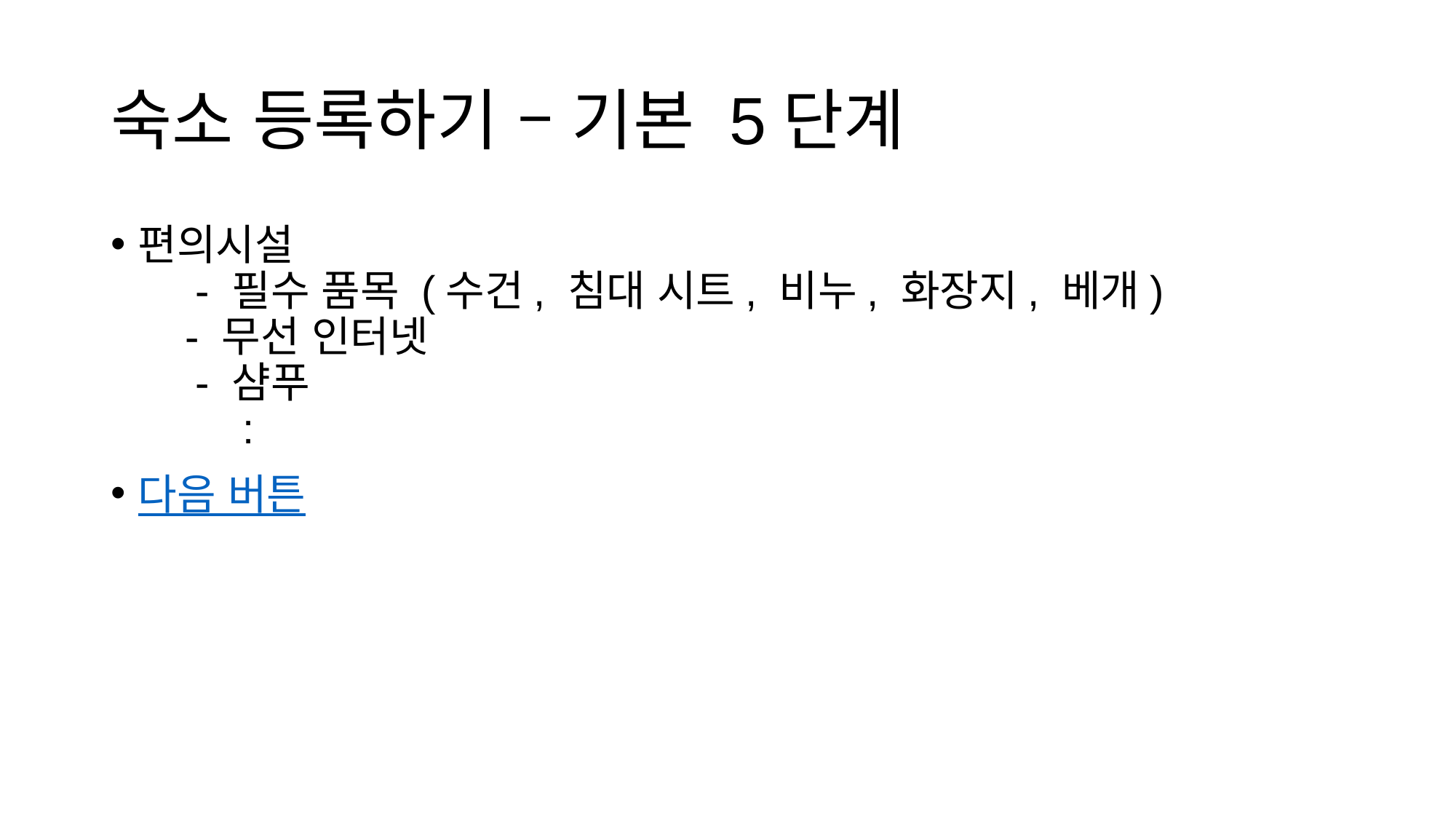

# 숙소 등록하기 – 기본 5단계
편의시설
    - 필수 품목 (수건, 침대 시트, 비누, 화장지, 베개)
    - 무선 인터넷
    - 샴푸
        :
다음 버튼